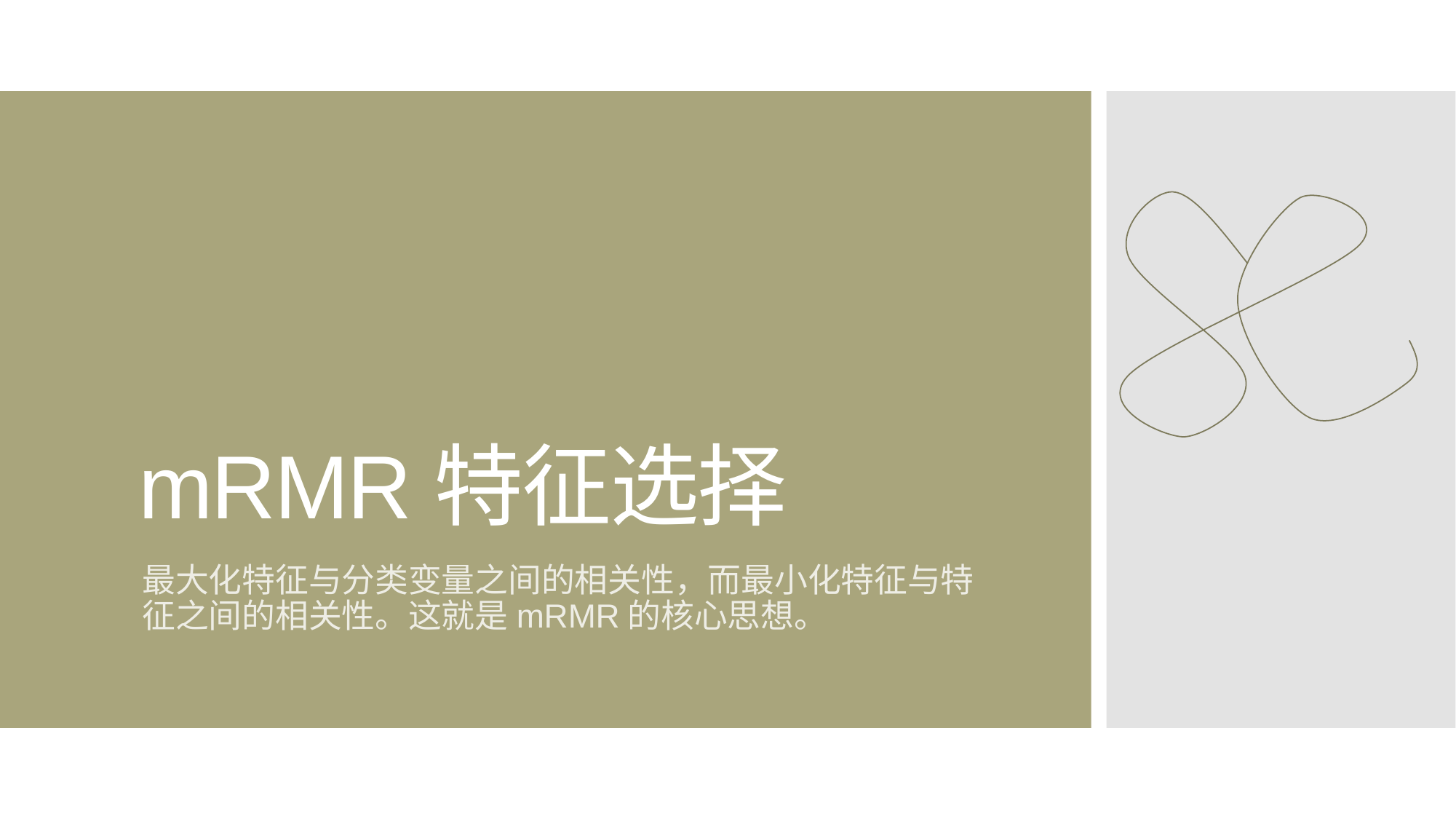

# mRMR特征选择

最大化特征与分类变量之间的相关性，而最小化特征与特征之间的相关性。这就是mRMR的核心思想。